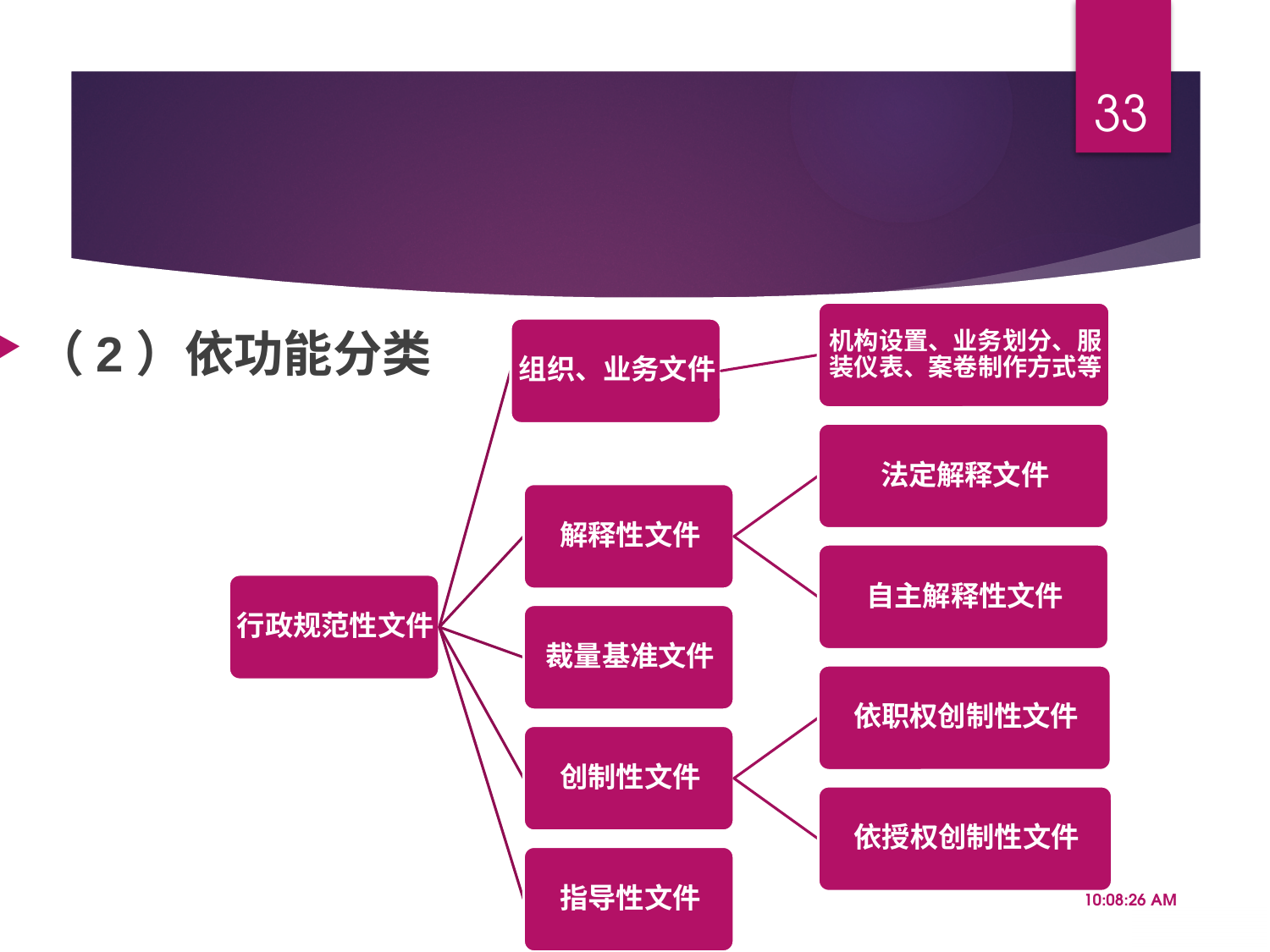

33
#
行政规范性文件

组织、业务文件

机构设置、业务划分、服装仪表、案卷制作方式等

解释性文件

法定解释文件

自主解释性文件

裁量基准文件

创制性文件

依职权创制性文件

依授权创制性文件

指导性文件
（2）依功能分类

10:08:26 AM